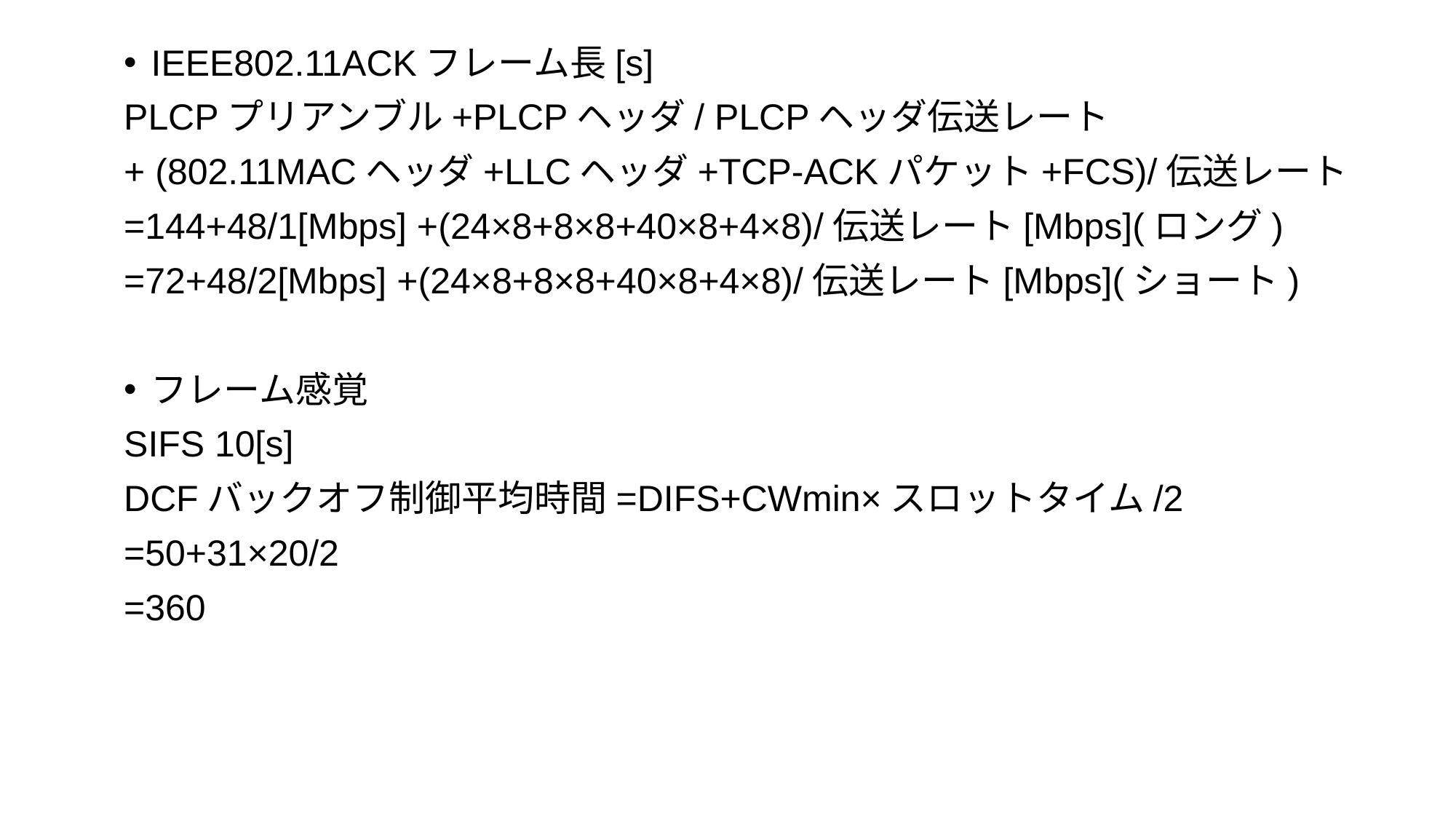

IEEE802.11ACKフレーム長[s]
PLCPプリアンブル+PLCPヘッダ/ PLCPヘッダ伝送レート
+ (802.11MACヘッダ+LLCヘッダ+TCP-ACKパケット+FCS)/伝送レート
=144+48/1[Mbps] +(24×8+8×8+40×8+4×8)/伝送レート[Mbps](ロング)
=72+48/2[Mbps] +(24×8+8×8+40×8+4×8)/伝送レート[Mbps](ショート)

フレーム感覚
SIFS 10[s]
DCFバックオフ制御平均時間=DIFS+CWmin×スロットタイム/2
=50+31×20/2
=360